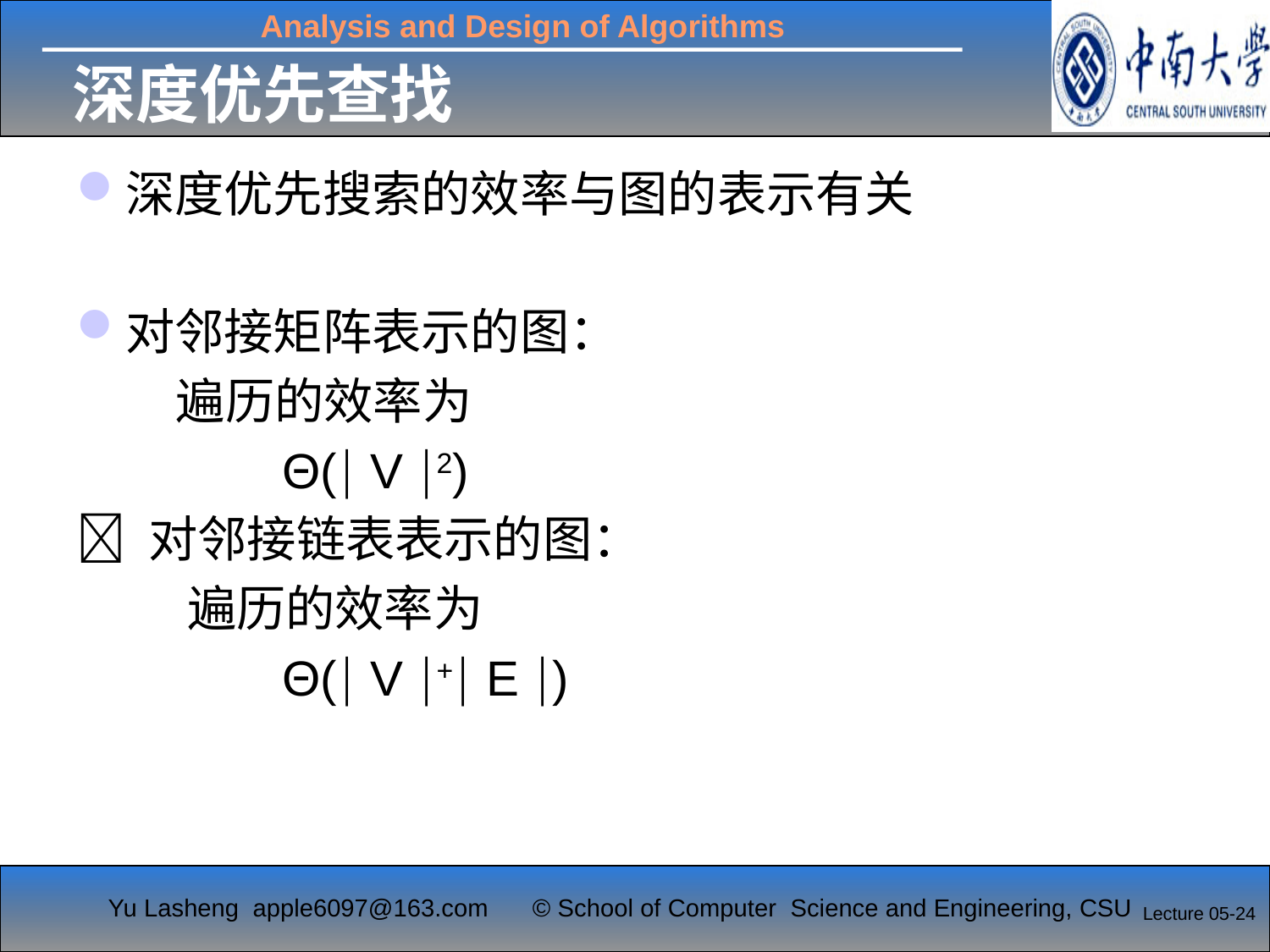

# 深度优先查找
深度优先搜索的效率与图的表示有关

对邻接矩阵表示的图：
        遍历的效率为
               Θ(| V |2)
• 对邻接链表表示的图：
         遍历的效率为
               Θ(| V |+| E |)

Lecture 05-24